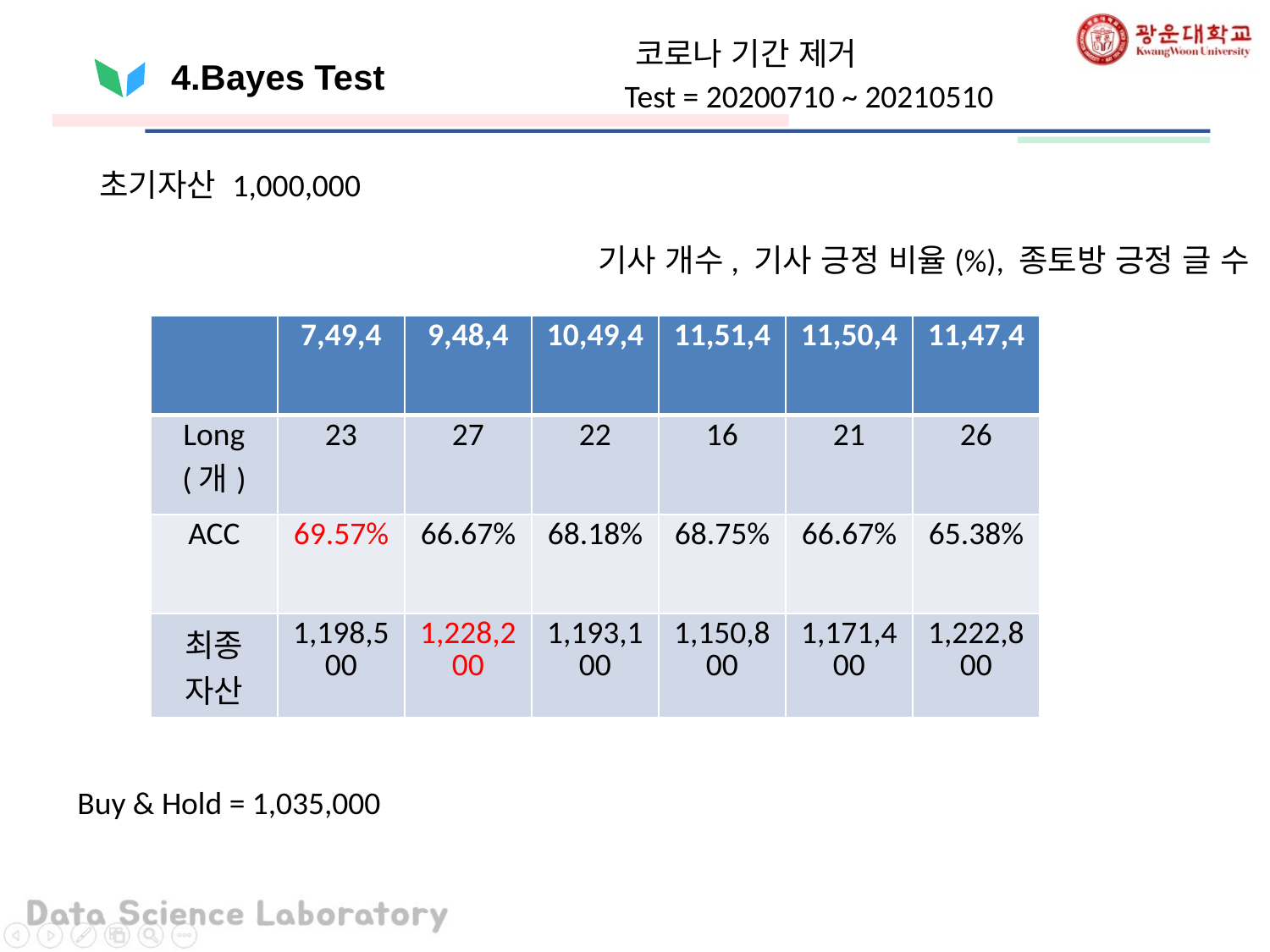

코로나 기간 제거
# 4.Bayes Test
Test = 20200710 ~ 20210510
초기자산 1,000,000
기사 개수, 기사 긍정 비율(%), 종토방 긍정 글 수
|  | 7,49,4 | 9,48,4 | 10,49,4 | 11,51,4 | 11,50,4 | 11,47,4 |
| --- | --- | --- | --- | --- | --- | --- |
| Long (개) | 23 | 27 | 22 | 16 | 21 | 26 |
| ACC | 69.57% | 66.67% | 68.18% | 68.75% | 66.67% | 65.38% |
| 최종 자산 | 1,198,500 | 1,228,200 | 1,193,100 | 1,150,800 | 1,171,400 | 1,222,800 |
Buy & Hold = 1,035,000